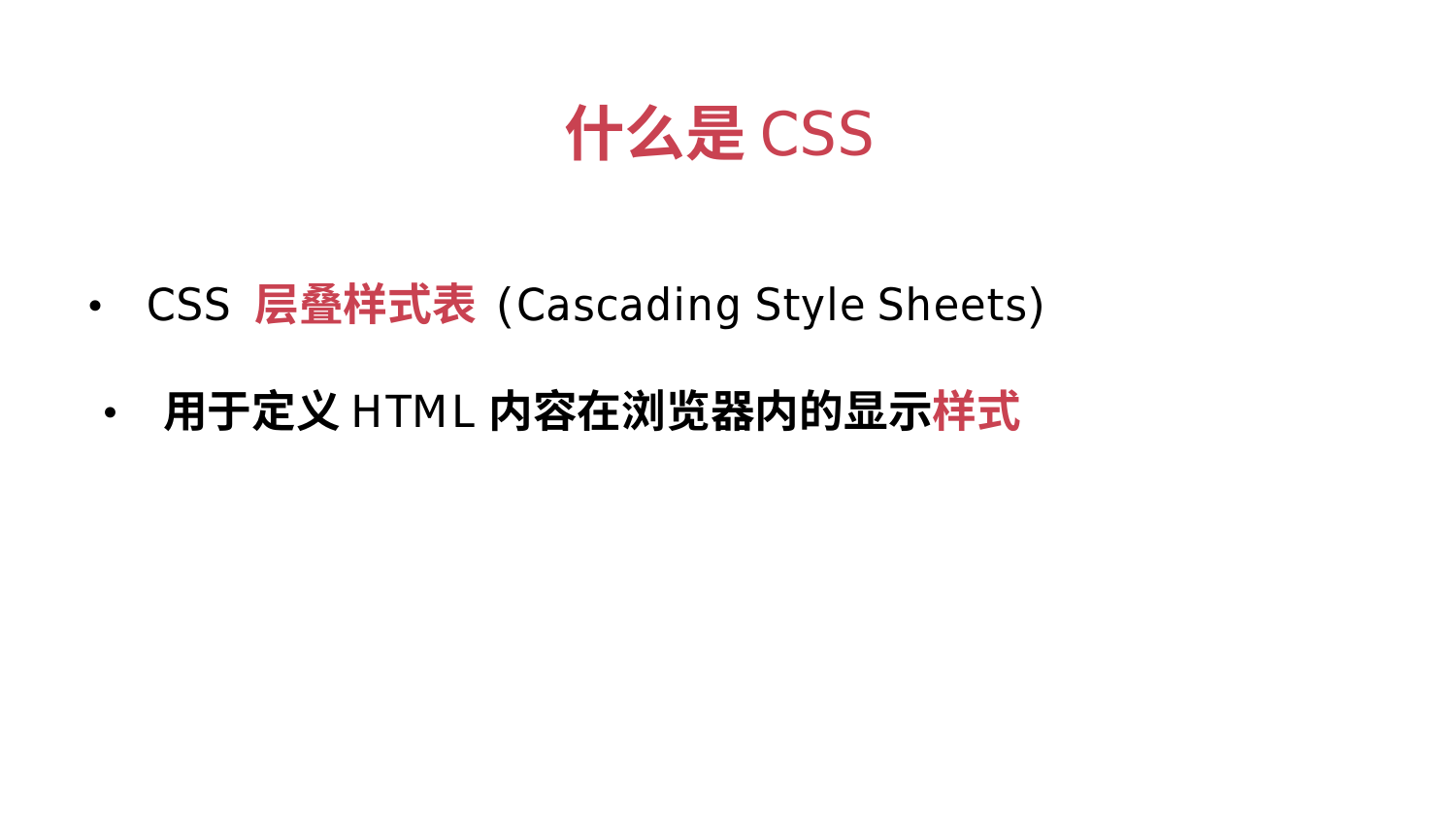

什么是CSS

•    CSS 层叠样式表 (Cascading Style Sheets)
用于定义HTML内容在浏览器内的显示样式
•